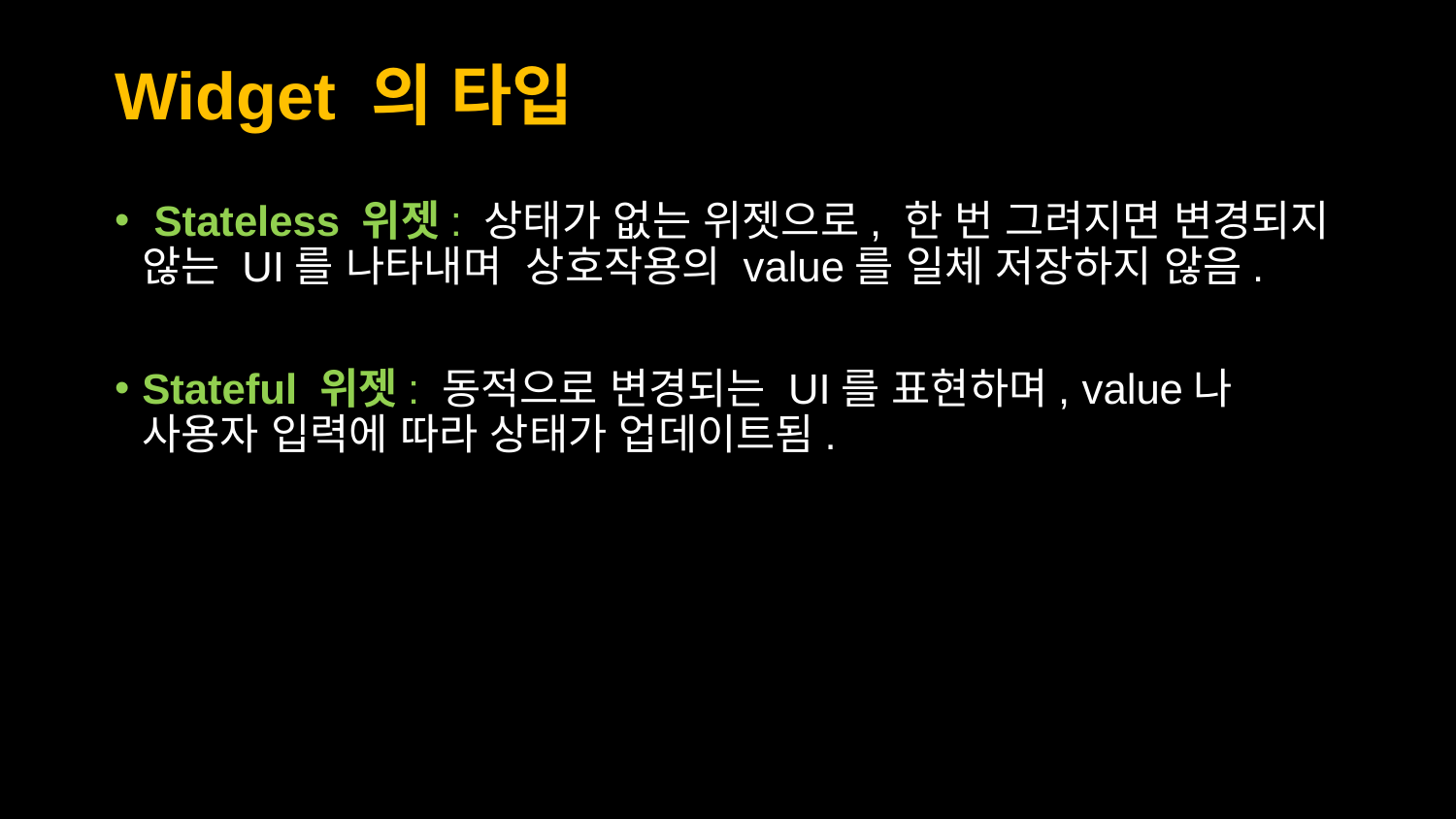

# Widget 의 타입
 Stateless 위젯: 상태가 없는 위젯으로, 한 번 그려지면 변경되지 않는 UI를 나타내며  상호작용의 value를 일체 저장하지 않음.

Stateful 위젯: 동적으로 변경되는 UI를 표현하며, value나 사용자 입력에 따라 상태가 업데이트됨.